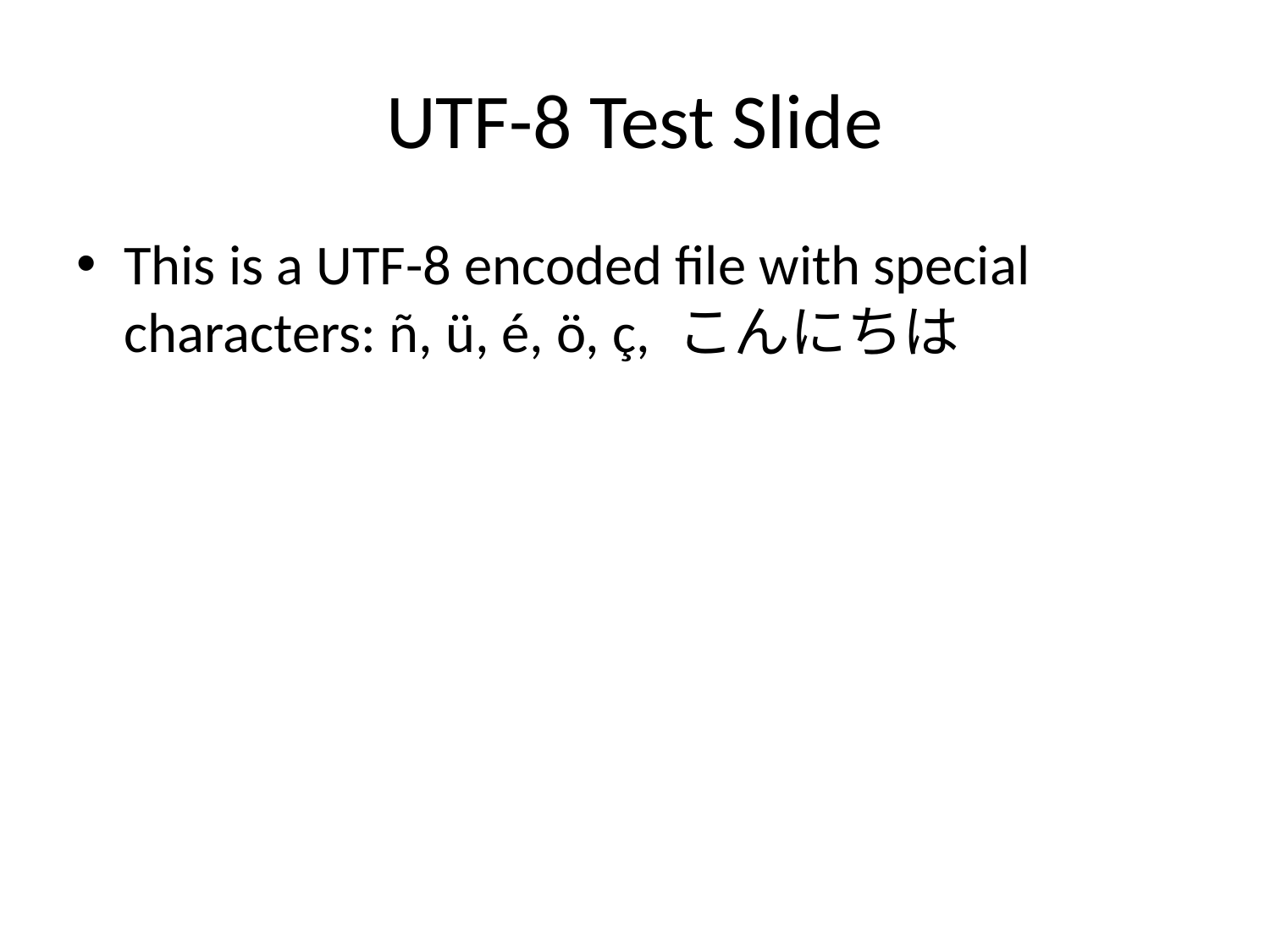

# UTF-8 Test Slide
This is a UTF-8 encoded file with special characters: ñ, ü, é, ö, ç, こんにちは